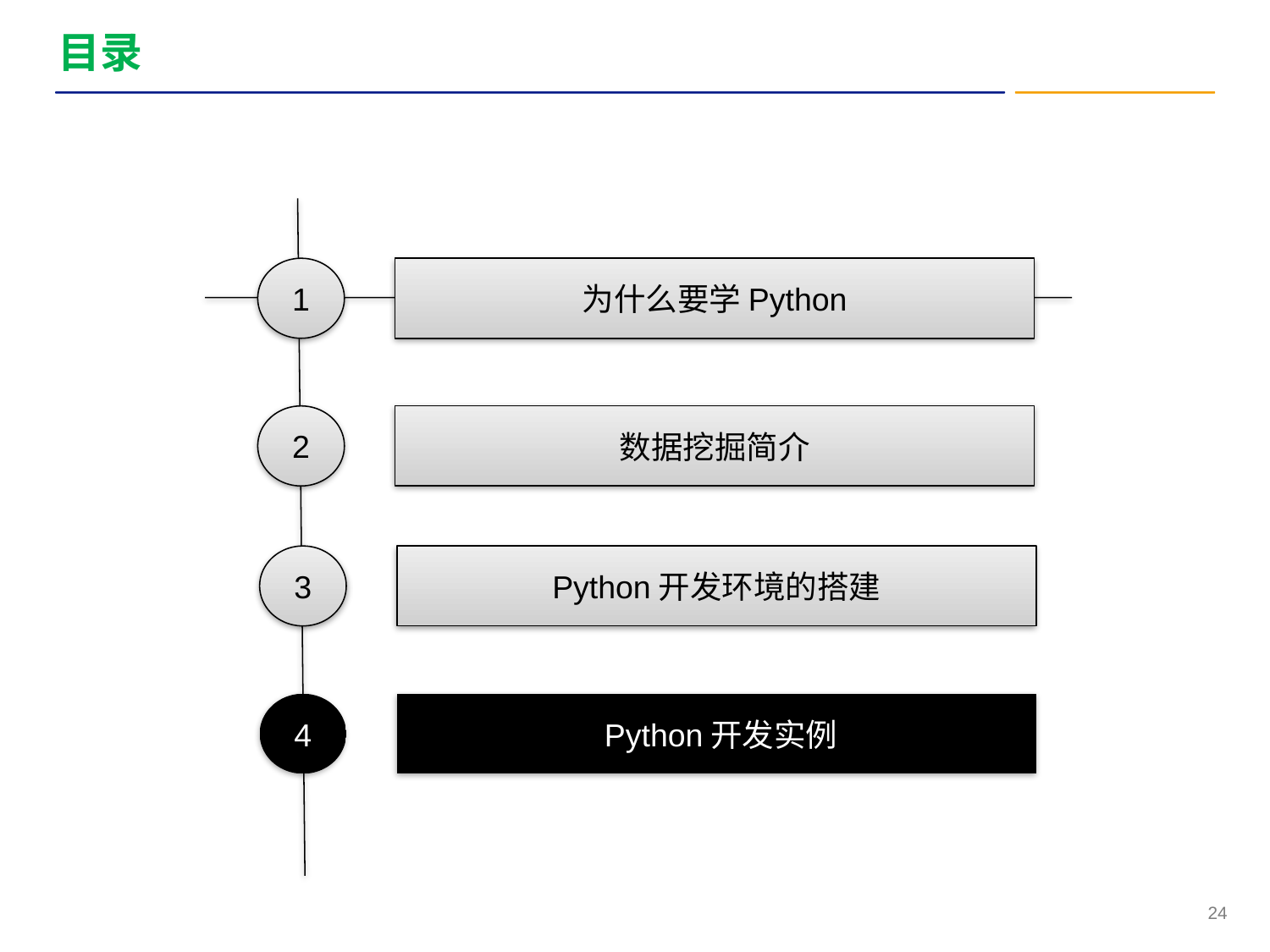

# 目录
1
为什么要学Python

2
数据挖掘简介
3
Python开发环境的搭建
4
 Python开发实例